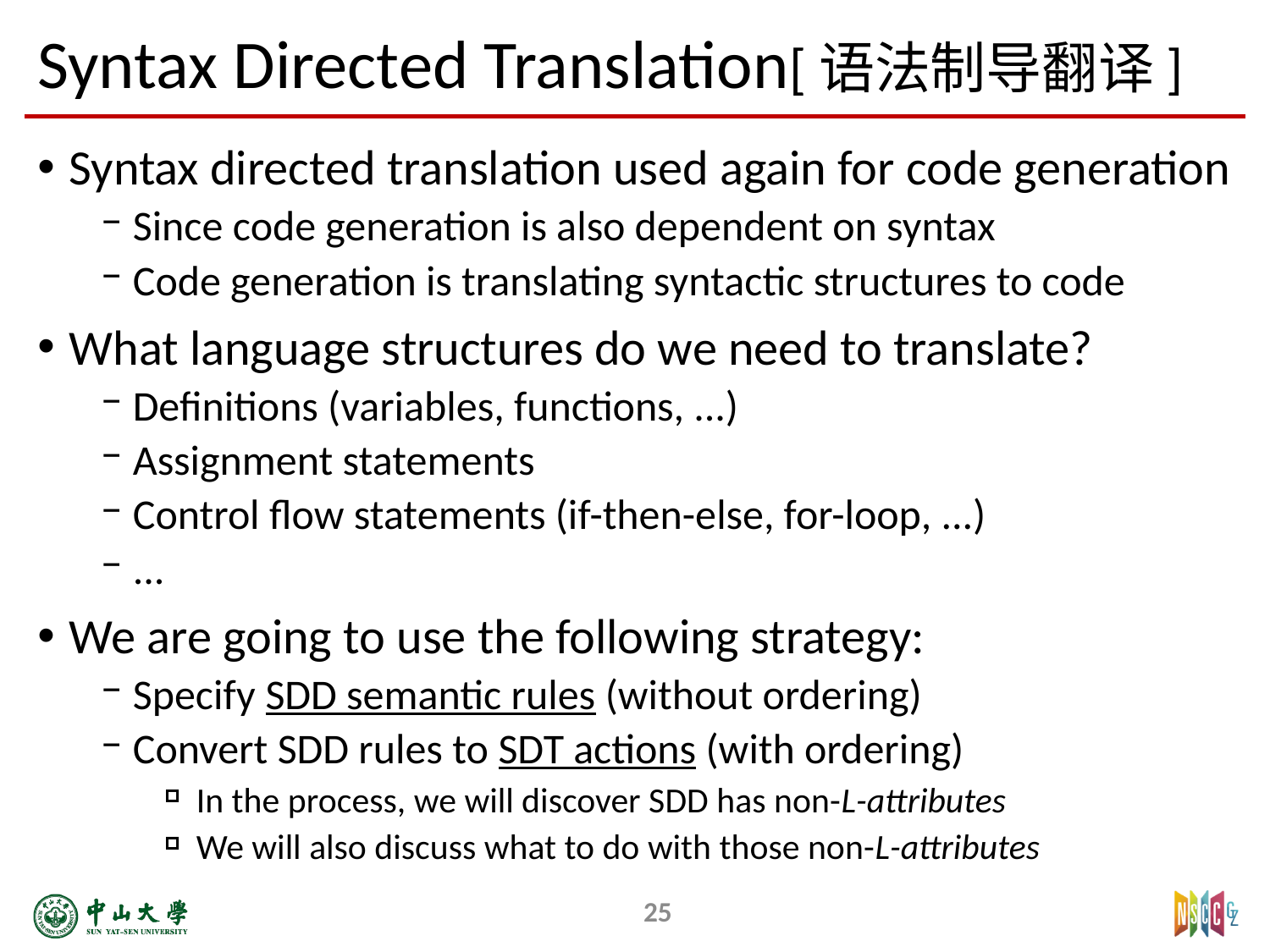

# Syntax Directed Translation[语法制导翻译]
Syntax directed translation used again for code generation
Since code generation is also dependent on syntax
Code generation is translating syntactic structures to code
What language structures do we need to translate? ­
Definitions (variables, functions, ...)
Assignment statements
Control flow statements (if-then-else, for-loop, ...)
...
We are going to use the following strategy:
Specify SDD semantic rules (without ordering)
Convert SDD rules to SDT actions (with ordering)
In the process, we will discover SDD has non-L-attributes
We will also discuss what to do with those non-L-attributes
25